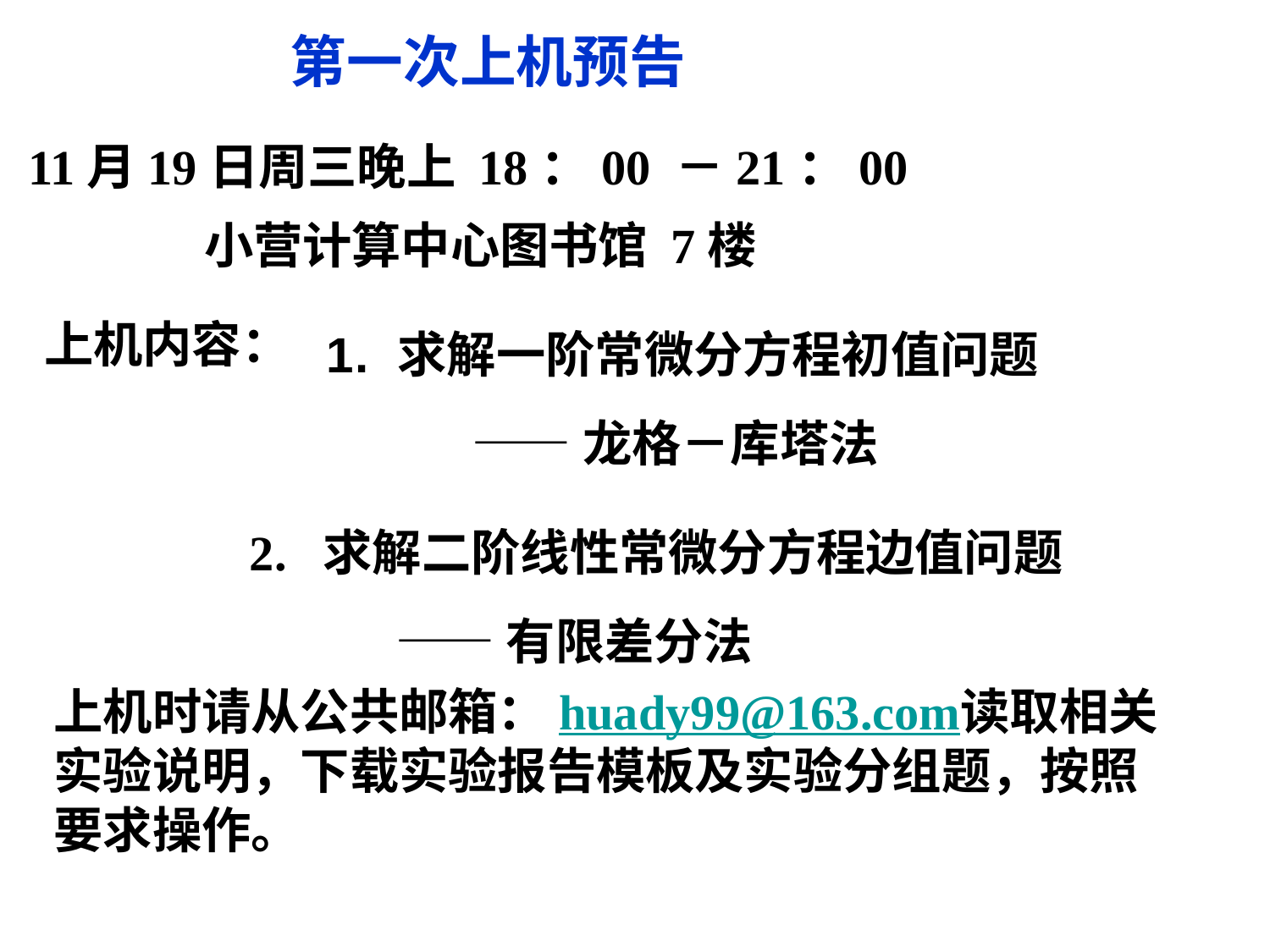

第一次上机预告
11月19日周三晚上 18：00 －21：00
小营计算中心图书馆 7楼
求解一阶常微分方程初值问题
             ——龙格－库塔法
上机内容：

2.  求解二阶线性常微分方程边值问题
             ——有限差分法
上机时请从公共邮箱：huady99@163.com读取相关
实验说明，下载实验报告模板及实验分组题，按照
要求操作。